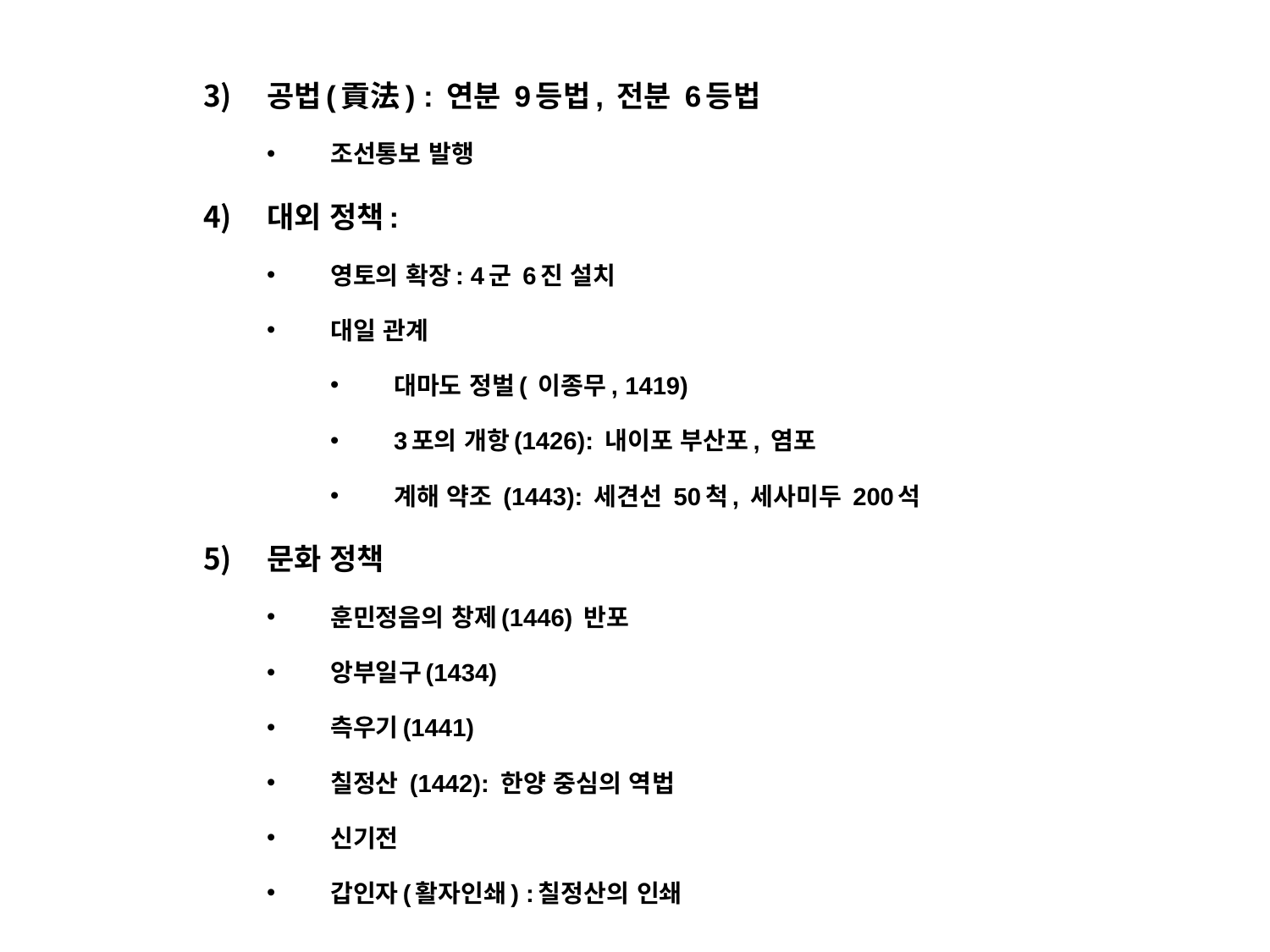

공법(貢法) : 연분 9등법, 전분 6등법
조선통보 발행
대외 정책:
영토의 확장: 4군 6진 설치
대일 관계
대마도 정벌( 이종무, 1419)
3포의 개항(1426): 내이포 부산포, 염포
계해 약조 (1443): 세견선 50척, 세사미두 200석
문화 정책
훈민정음의 창제(1446) 반포
앙부일구(1434)
측우기(1441)
칠정산 (1442): 한양 중심의 역법
신기전
갑인자(활자인쇄) :칠정산의 인쇄